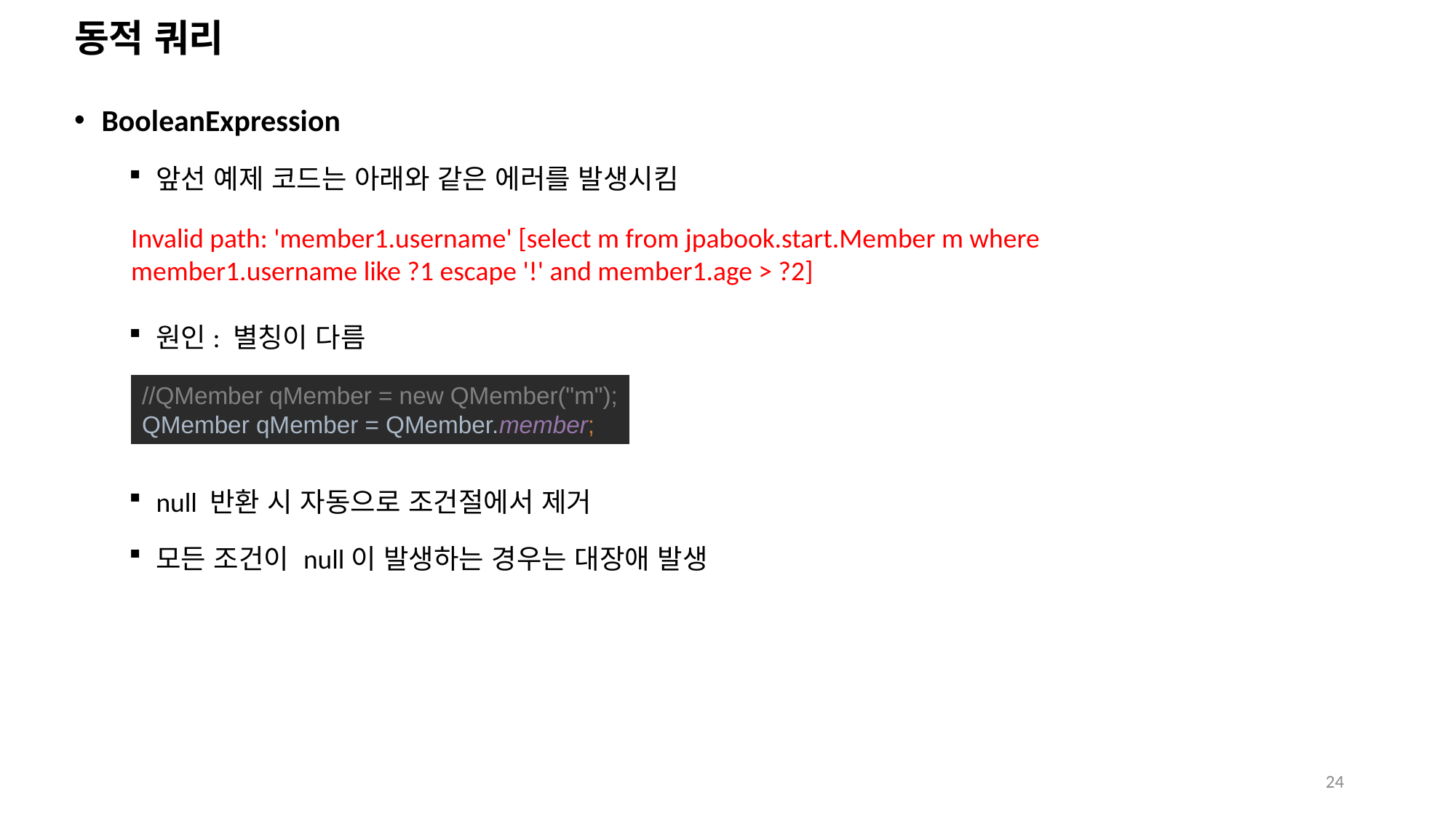

# 동적 쿼리
BooleanExpression
앞선 예제 코드는 아래와 같은 에러를 발생시킴

원인: 별칭이 다름
3

null 반환 시 자동으로 조건절에서 제거
모든 조건이 null이 발생하는 경우는 대장애 발생

Invalid path: 'member1.username' [select m from jpabook.start.Member m where member1.username like ?1 escape '!' and member1.age > ?2]
//QMember qMember = new QMember("m");
QMember qMember = QMember.member;
24